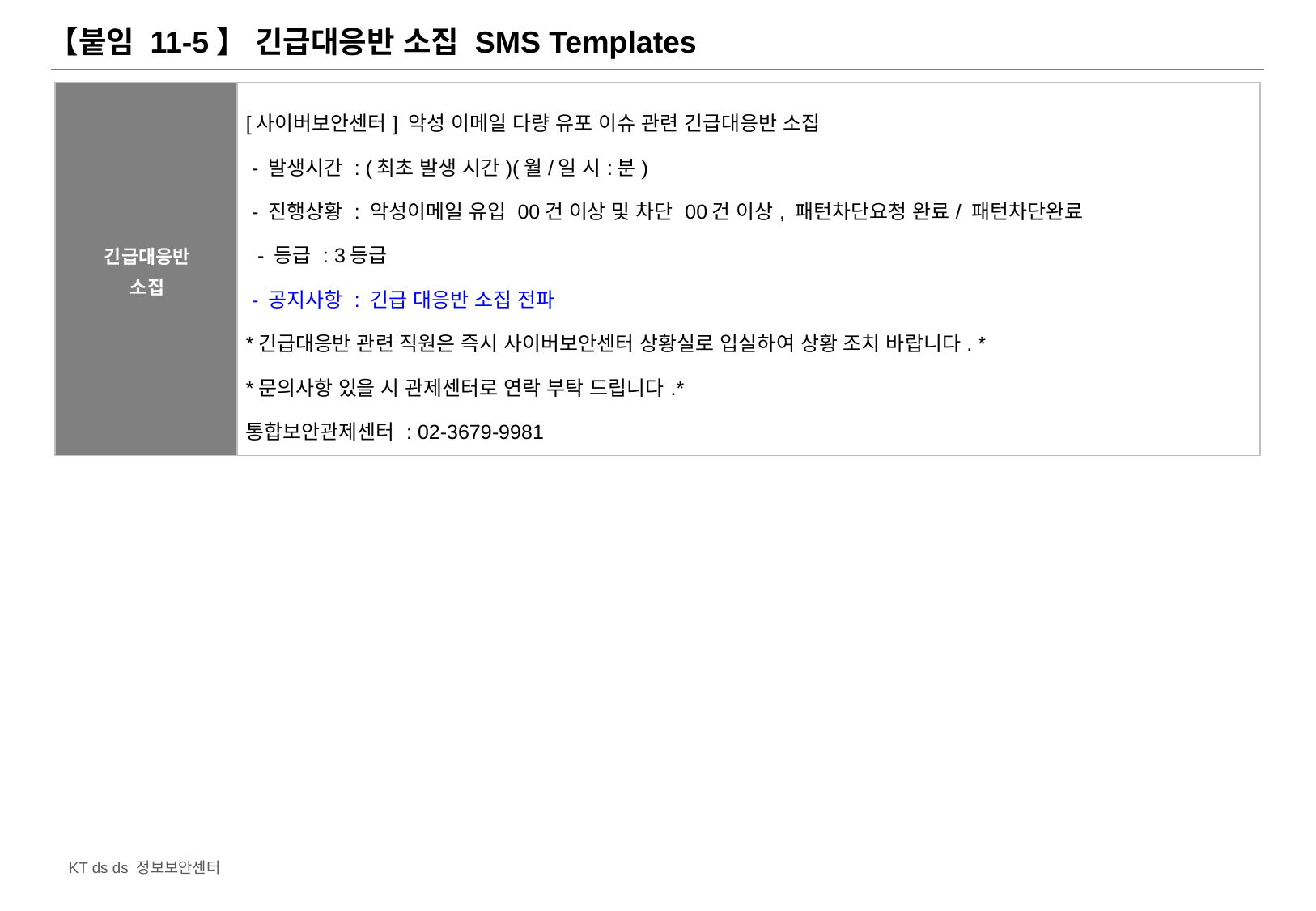

# 【붙임 11-5】 긴급대응반 소집 SMS Templates
| 긴급대응반 소집 | [사이버보안센터] 악성 이메일 다량 유포 이슈 관련 긴급대응반 소집 - 발생시간 : (최초 발생 시간)(월/일 시:분) - 진행상황 : 악성이메일 유입 00건 이상 및 차단 00건 이상, 패턴차단요청 완료/ 패턴차단완료 - 등급 : 3등급 - 공지사항 : 긴급 대응반 소집 전파 \*긴급대응반 관련 직원은 즉시 사이버보안센터 상황실로 입실하여 상황 조치 바랍니다. \* \*문의사항 있을 시 관제센터로 연락 부탁 드립니다.\* 통합보안관제센터 : 02-3679-9981 |
| --- | --- |